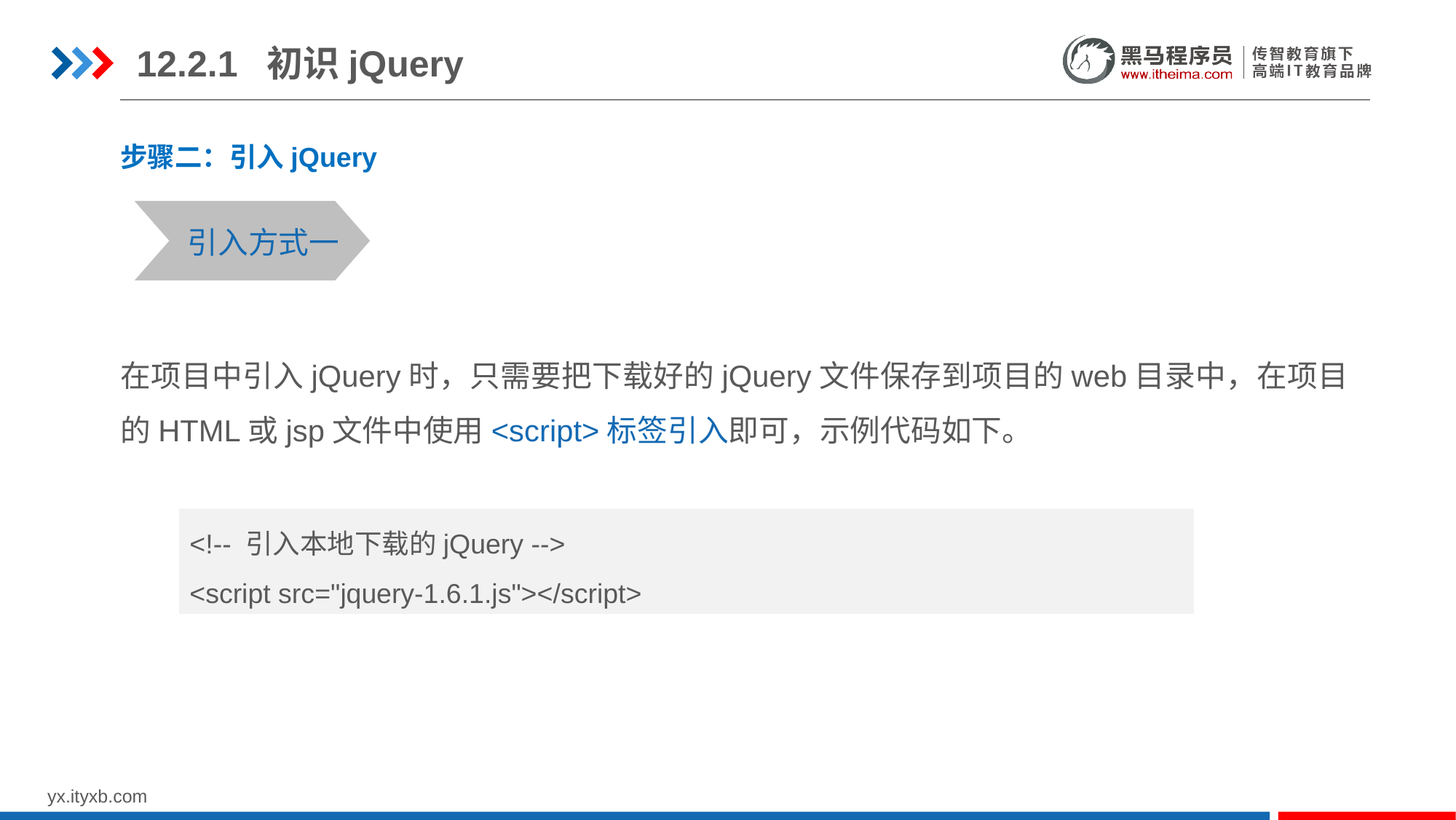

12.2.1  初识jQuery
步骤二：引入jQuery

引入方式一
在项目中引入jQuery时，只需要把下载好的jQuery文件保存到项目的web目录中，在项目的HTML或jsp文件中使用<script>标签引入即可，示例代码如下。
<!-- 引入本地下载的jQuery -->
<script src="jquery-1.6.1.js"></script>